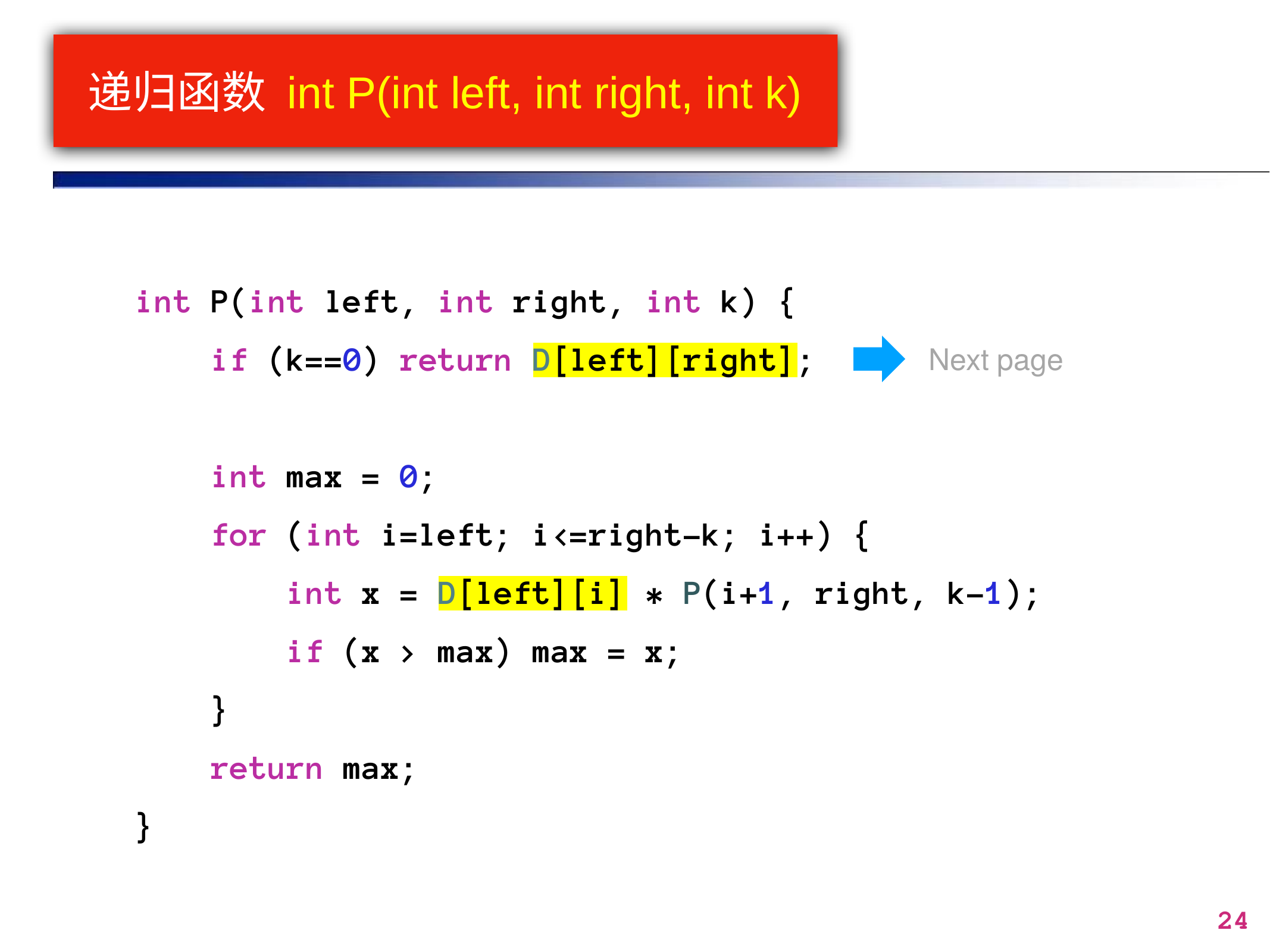

# 递归函数 int P(int left, int right, int k)
int P(int left, int right, int k) {
    if (k==0) return D[left][right];

    int max = 0;
    for (int i=left; i<=right-k; i++) {
        int x = D[left][i] * P(i+1, right, k-1);
        if (x > max) max = x;
    }
    return max;
}

Next page
24